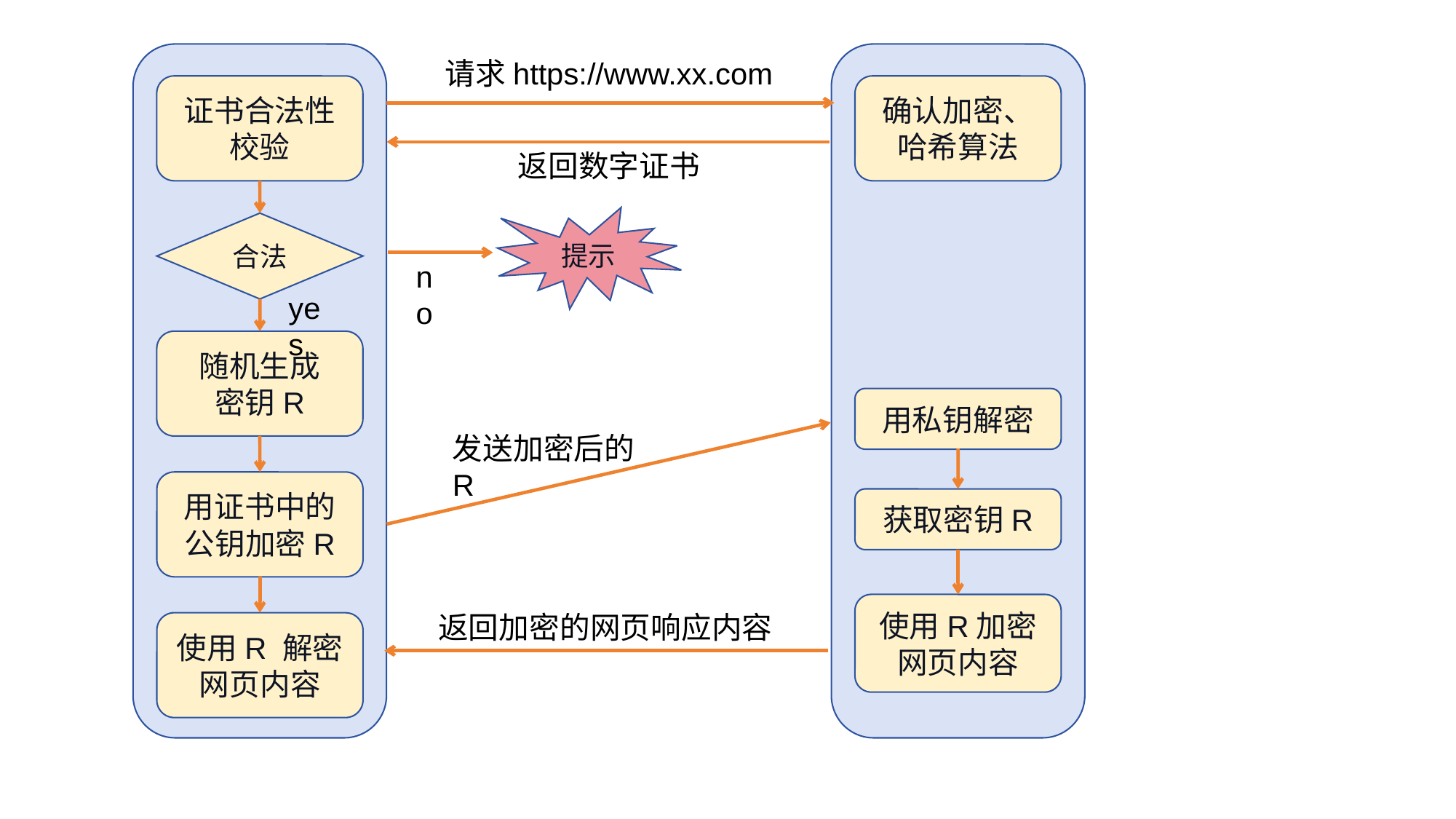

请求https://www.xx.com
证书合法性
校验
确认加密、哈希算法
返回数字证书
提示
合法
no
yes
随机生成
密钥R
用私钥解密
发送加密后的R
用证书中的公钥加密R
获取密钥R
使用R加密网页内容
返回加密的网页响应内容
使用R 解密网页内容